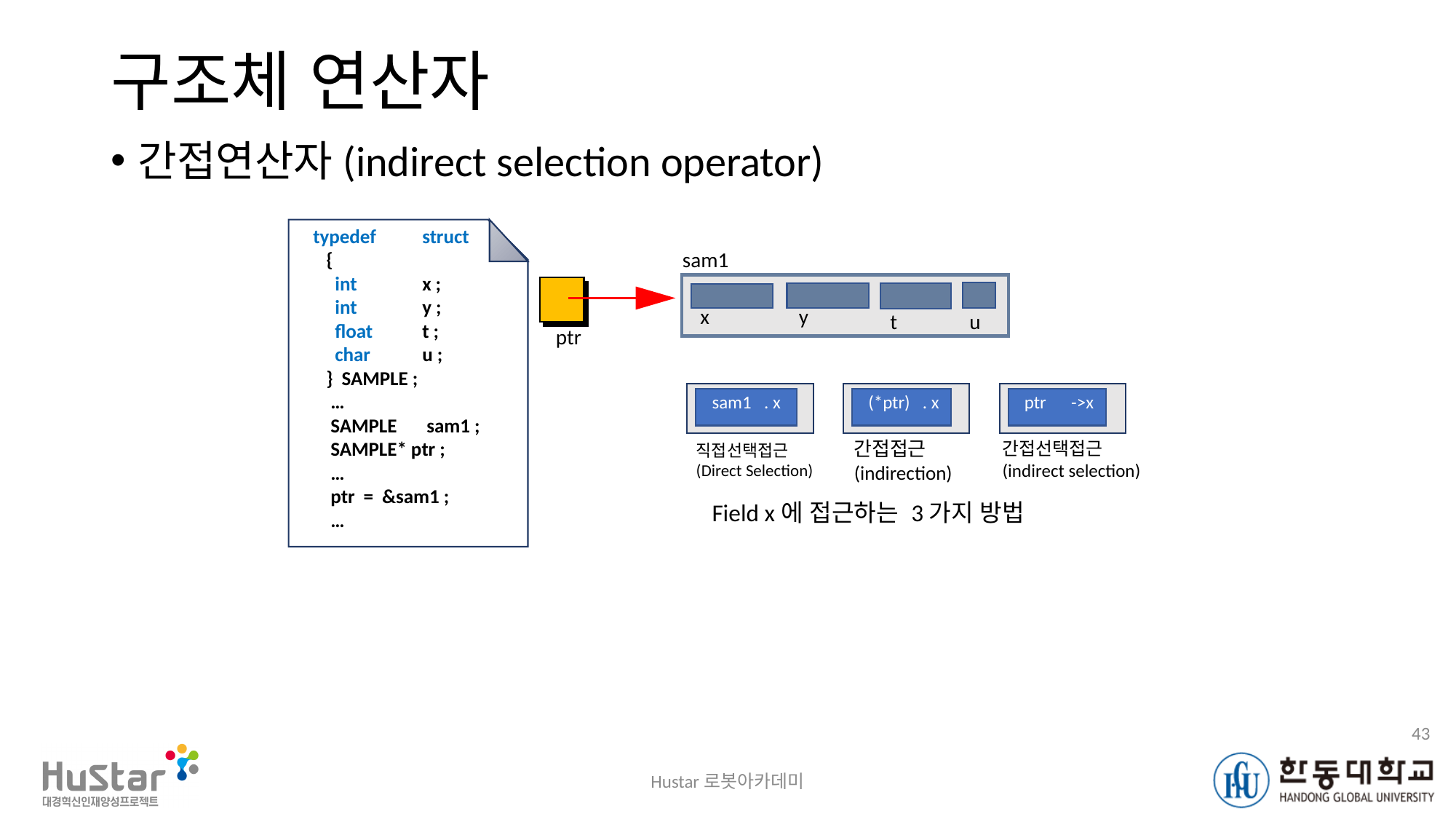

# 구조체 연산자
간접연산자(indirect selection operator)
typedef	struct
   {
     int	x ;
     int	y ;
     float	t ;
     char	u ;
   }  SAMPLE ;
    …
    SAMPLE	 sam1 ;
    SAMPLE* ptr ;
    …
    ptr  =  &sam1 ;
    …

sam1

x
y
t
u

ptr

sam1   . x

(*ptr)   . x

ptr      ->x

간접접근
(indirection)
간접선택접근
(indirect selection)
직접선택접근
(Direct Selection)
Field x에 접근하는 3가지 방법
43
Hustar로봇아카데미